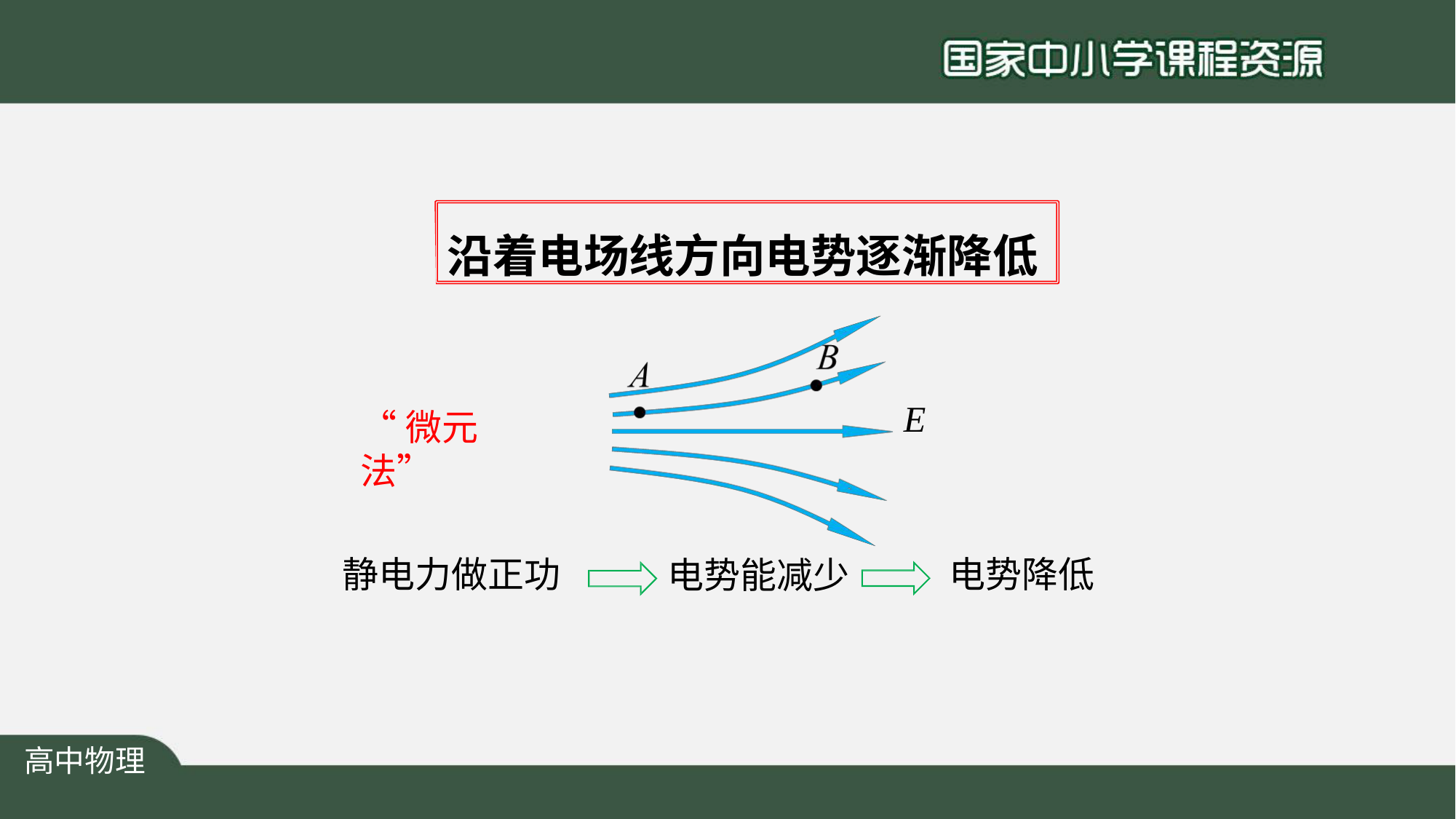

# 沿着电场线方向电势逐渐降低

E
“微元法”
电势降低
静电力做正功
电势能减少

高中物理